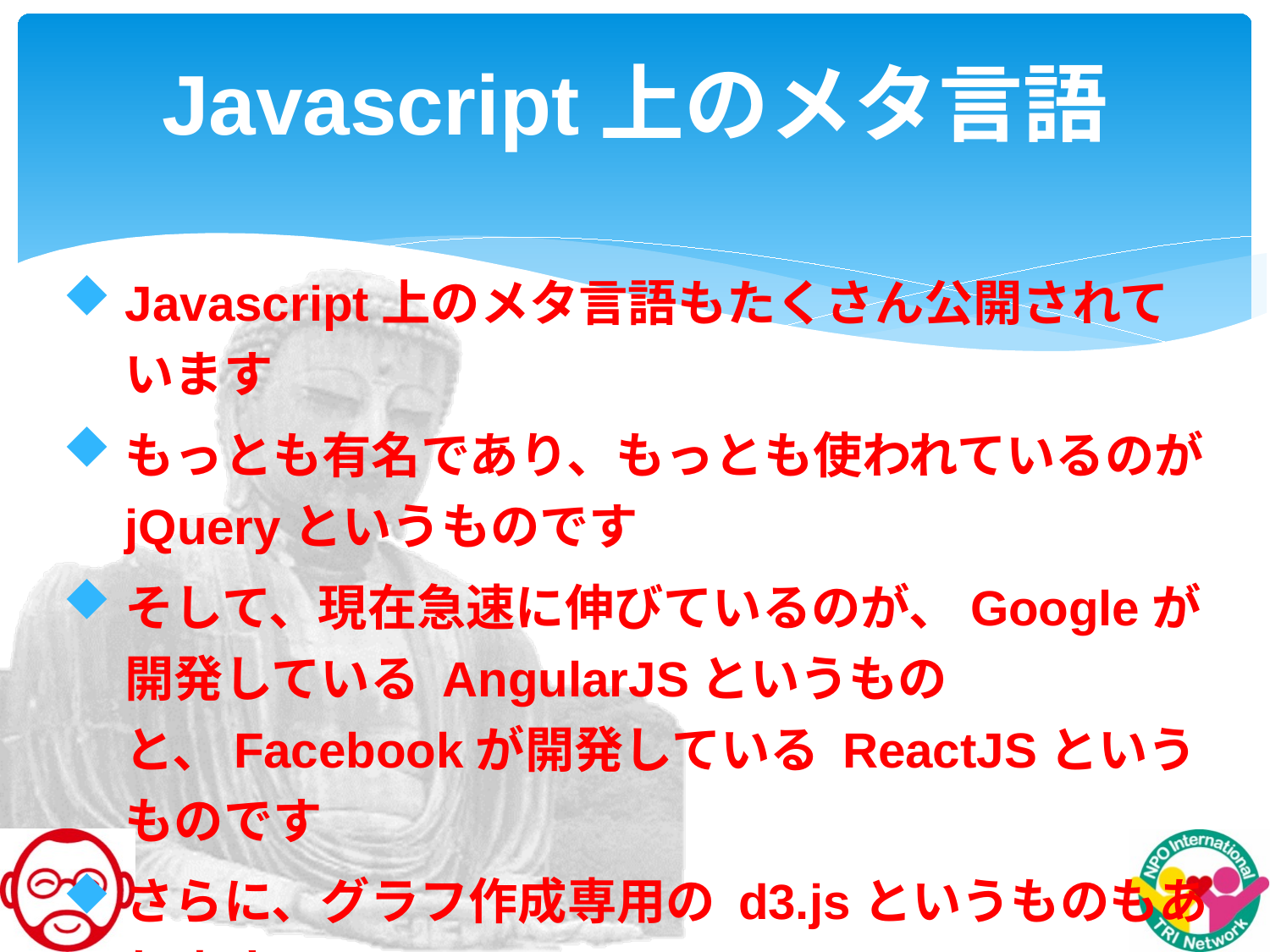

# Javascript上のメタ言語
Javascript上のメタ言語もたくさん公開されています
もっとも有名であり、もっとも使われているのが jQueryというものです
そして、現在急速に伸びているのが、Googleが開発している AngularJSというものと、Facebookが開発している ReactJSというものです
さらに、グラフ作成専用の d3.jsというものもあります